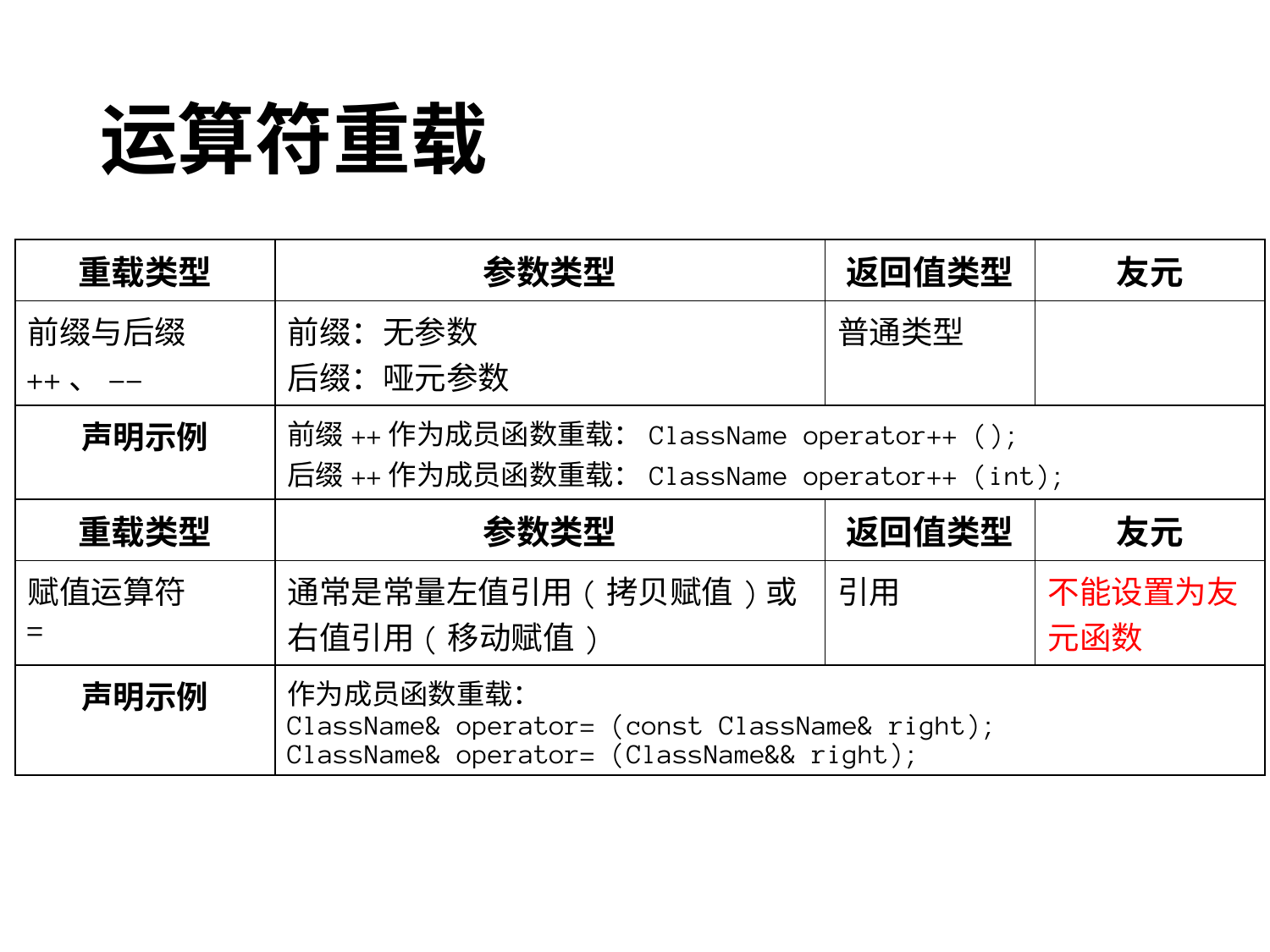

# 运算符重载
| 重载类型 | 参数类型 | 返回值类型 | 友元 |
| --- | --- | --- | --- |
| 前缀与后缀 ++、-- | 前缀：无参数 后缀：哑元参数 | 普通类型 |  |
| 声明示例 | 前缀++作为成员函数重载：ClassName operator++ (); 后缀++作为成员函数重载：ClassName operator++ (int); |  |  |
| 重载类型 | 参数类型 | 返回值类型 | 友元 |
| 赋值运算符 = | 通常是常量左值引用(拷贝赋值)或右值引用(移动赋值) | 引用 | 不能设置为友元函数 |
| 声明示例 | 作为成员函数重载： ClassName& operator= (const ClassName& right); ClassName& operator= (ClassName&& right); |  |  |